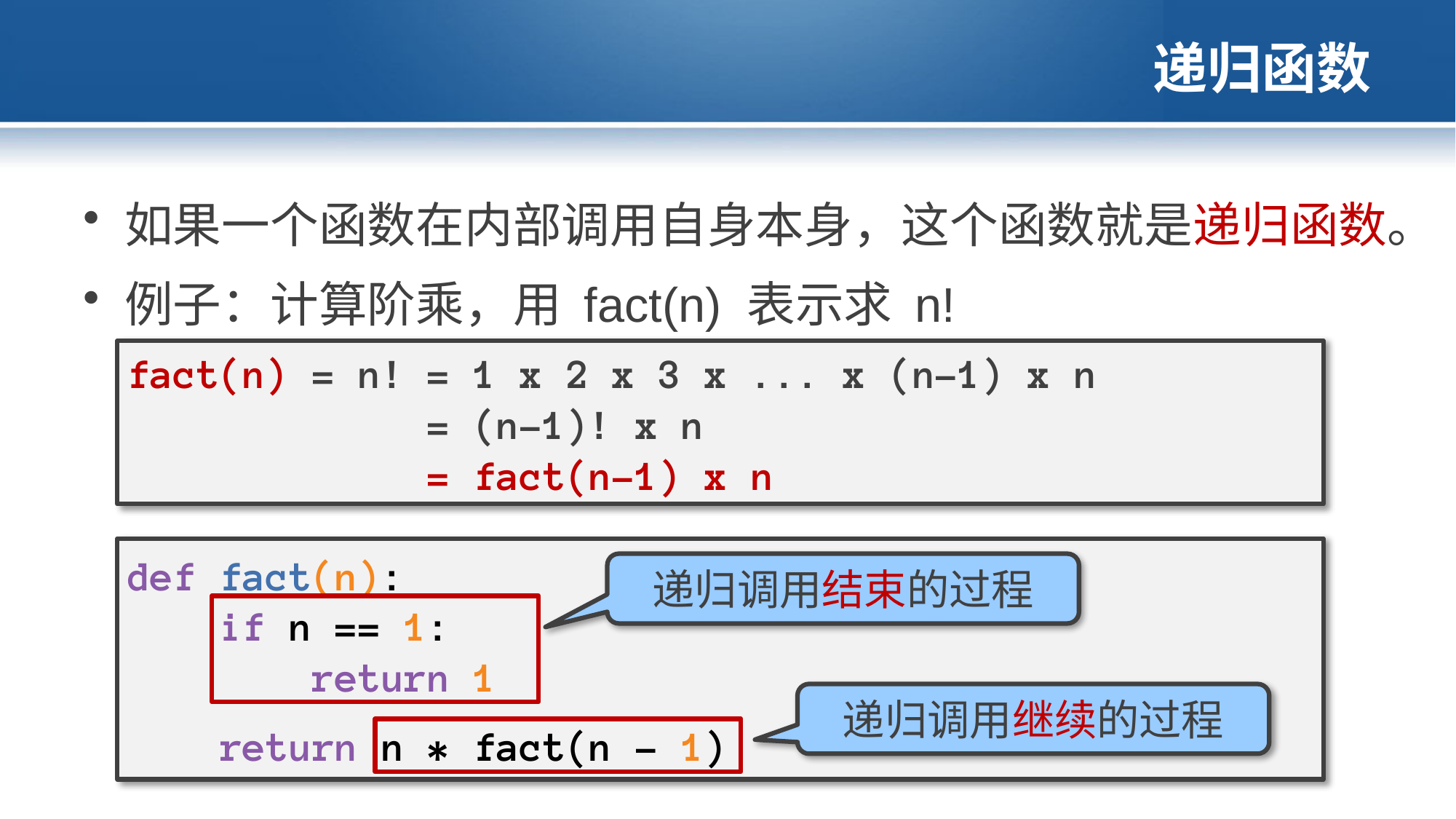

# 递归函数
如果一个函数在内部调用自身本身，这个函数就是递归函数。
例子：计算阶乘，用 fact(n) 表示求 n!
fact(n) = n! = 1 x 2 x 3 x ... x (n-1) x n
             = (n-1)! x n
             = fact(n-1) x n
def fact(n):
    if n == 1:
        return 1
    return n * fact(n - 1)
递归调用结束的过程

递归调用继续的过程